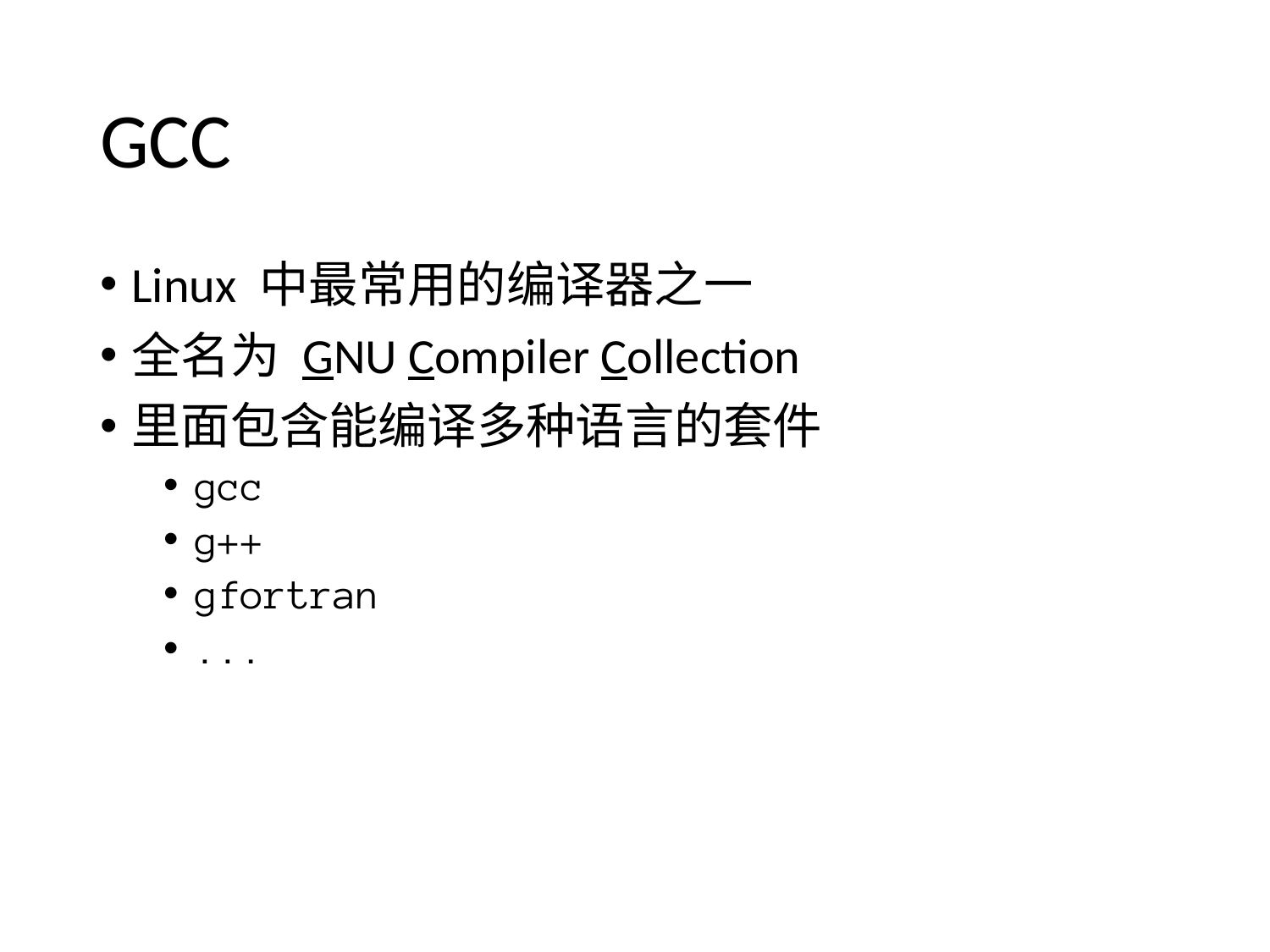

# GCC
Linux 中最常用的编译器之一
全名为 GNU Compiler Collection
里面包含能编译多种语言的套件
gcc
g++
gfortran
...